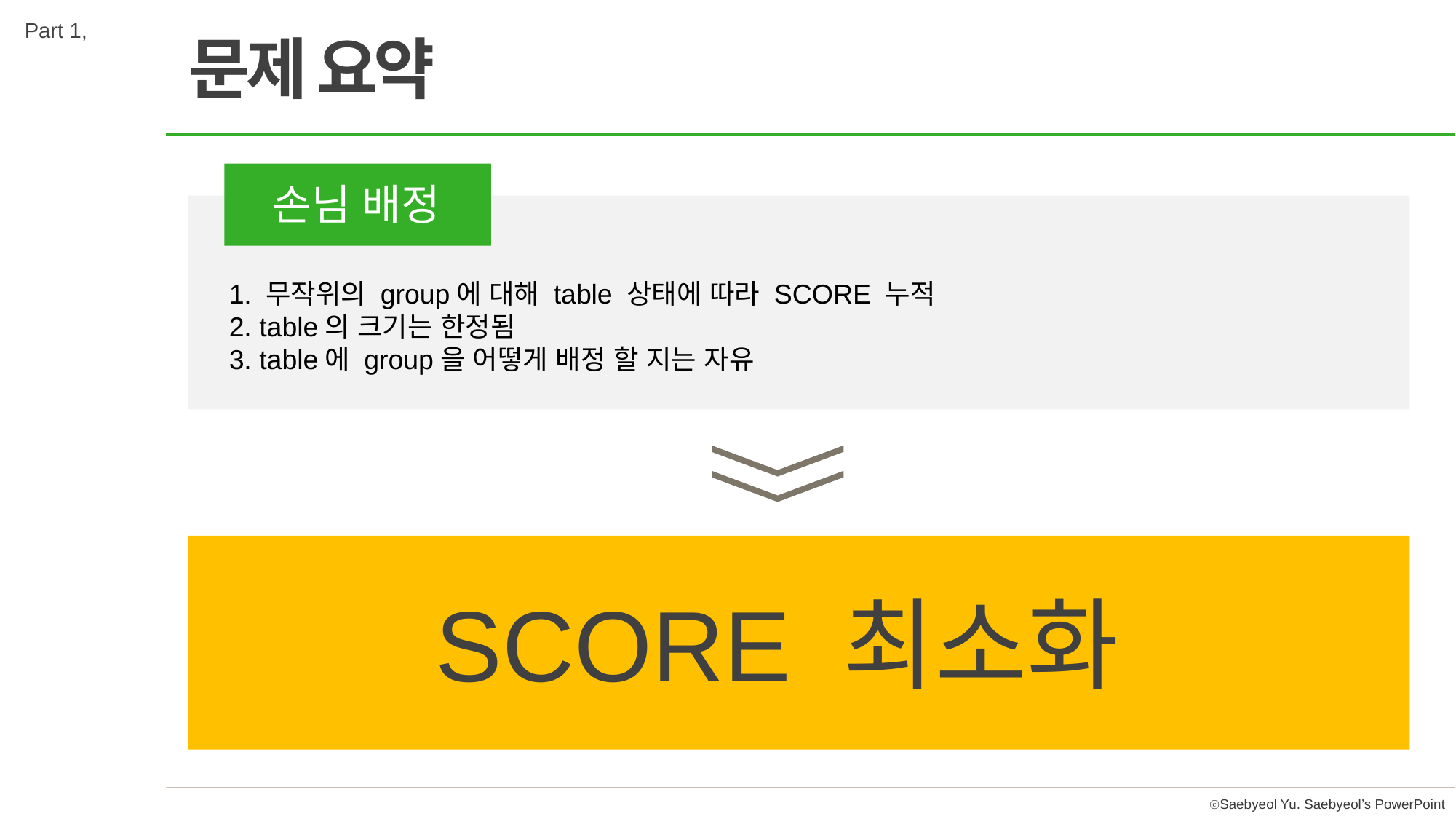

Part 1,
문제 요약

손님 배정

1. 무작위의 group에 대해 table 상태에 따라 SCORE 누적
2. table의 크기는 한정됨
3. table에 group을 어떻게 배정 할 지는 자유

SCORE 최소화